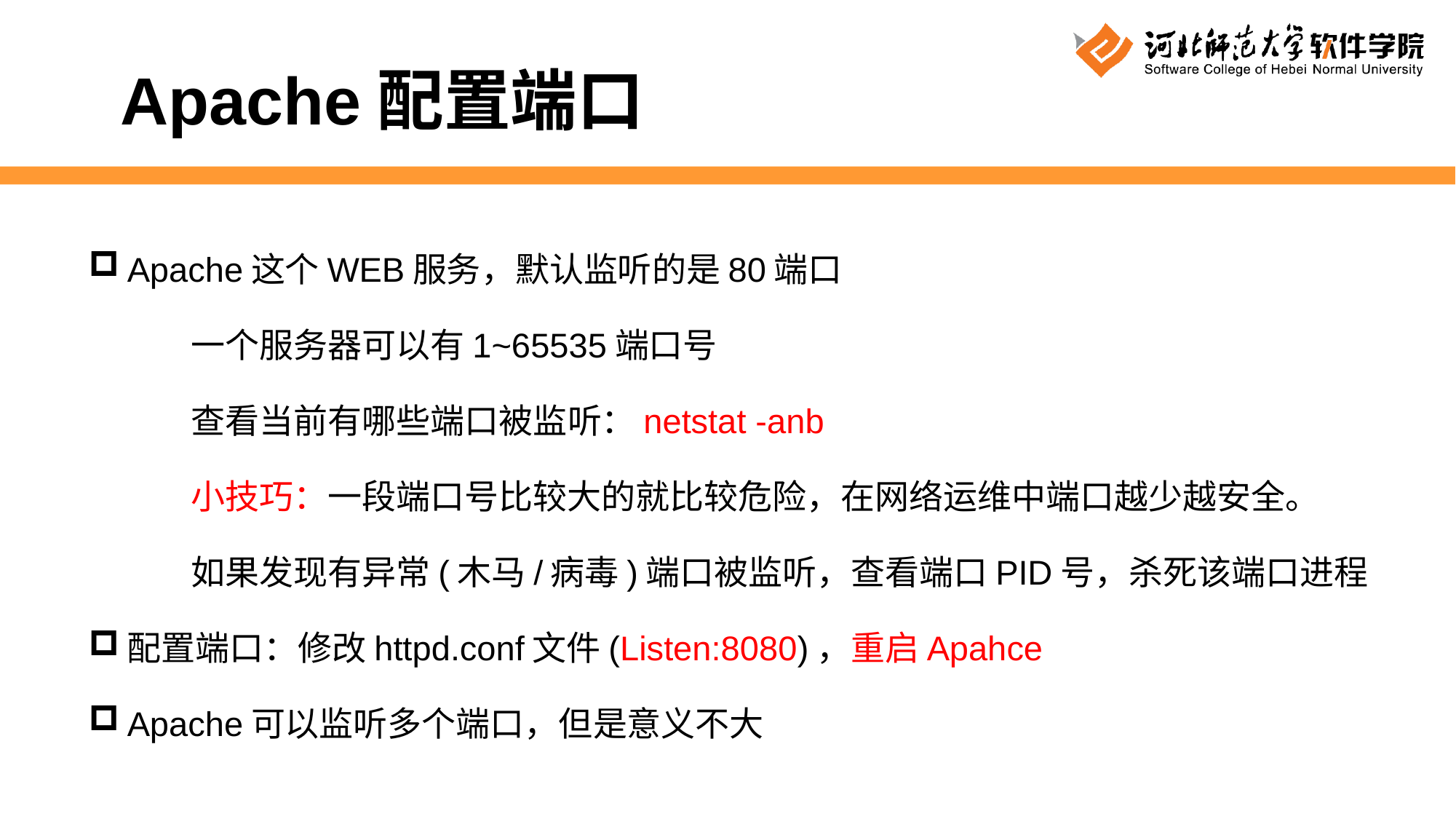

Apache配置端口
Apache这个WEB服务，默认监听的是80端口
	一个服务器可以有1~65535端口号
	查看当前有哪些端口被监听：netstat -anb
	小技巧：一段端口号比较大的就比较危险，在网络运维中端口越少越安全。
	如果发现有异常(木马/病毒)端口被监听，查看端口PID号，杀死该端口进程
配置端口：修改httpd.conf文件(Listen:8080)，重启Apahce
Apache可以监听多个端口，但是意义不大